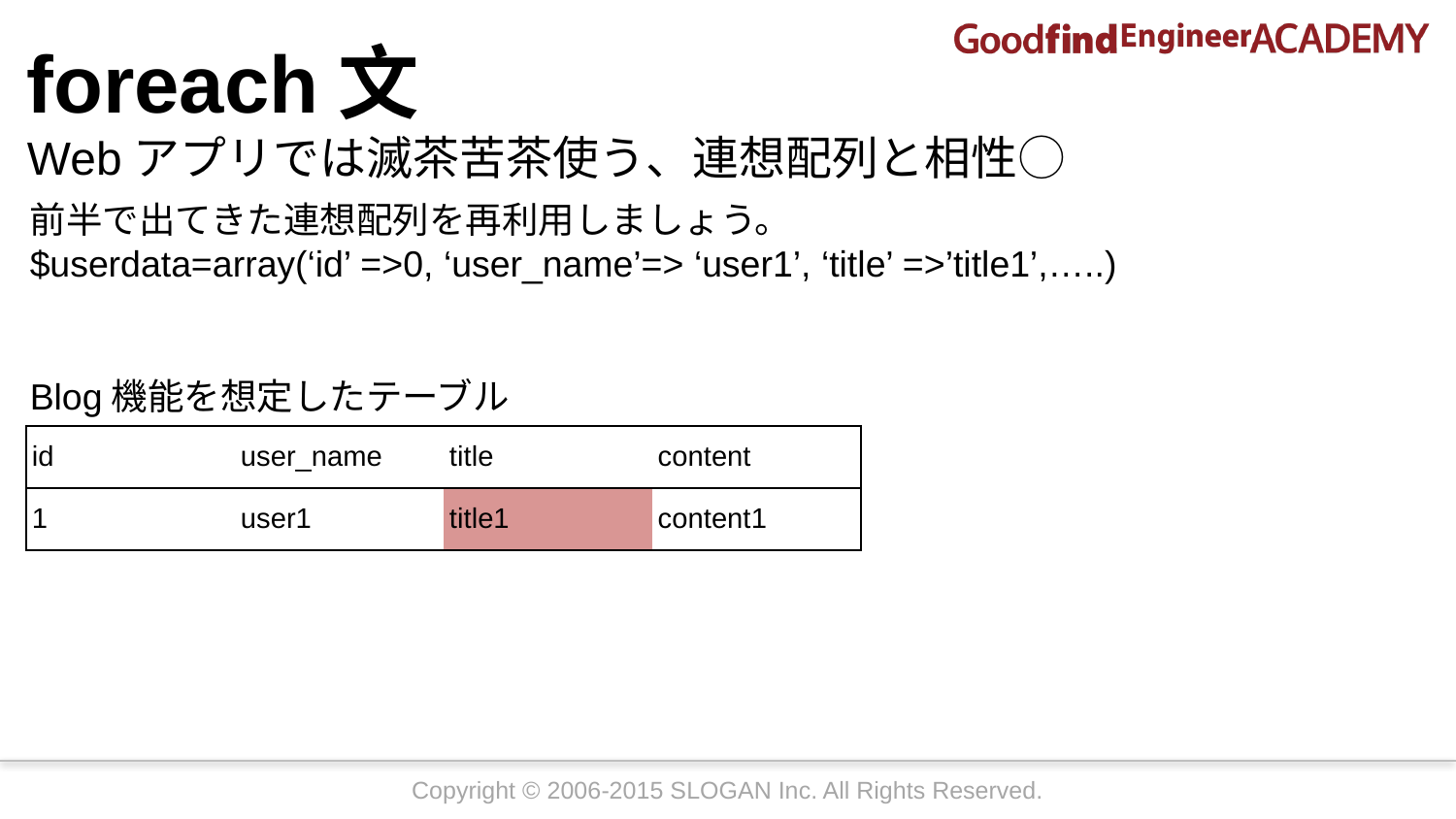

foreach文
Webアプリでは滅茶苦茶使う、連想配列と相性◯
前半で出てきた連想配列を再利用しましょう。
$userdata=array(‘id’ =>0, ‘user_name’=> ‘user1’, ‘title’ =>’title1’,…..)
Blog機能を想定したテーブル
| id | user\_name | title | content |
| --- | --- | --- | --- |
| 1 | user1 | title1 | content1 |